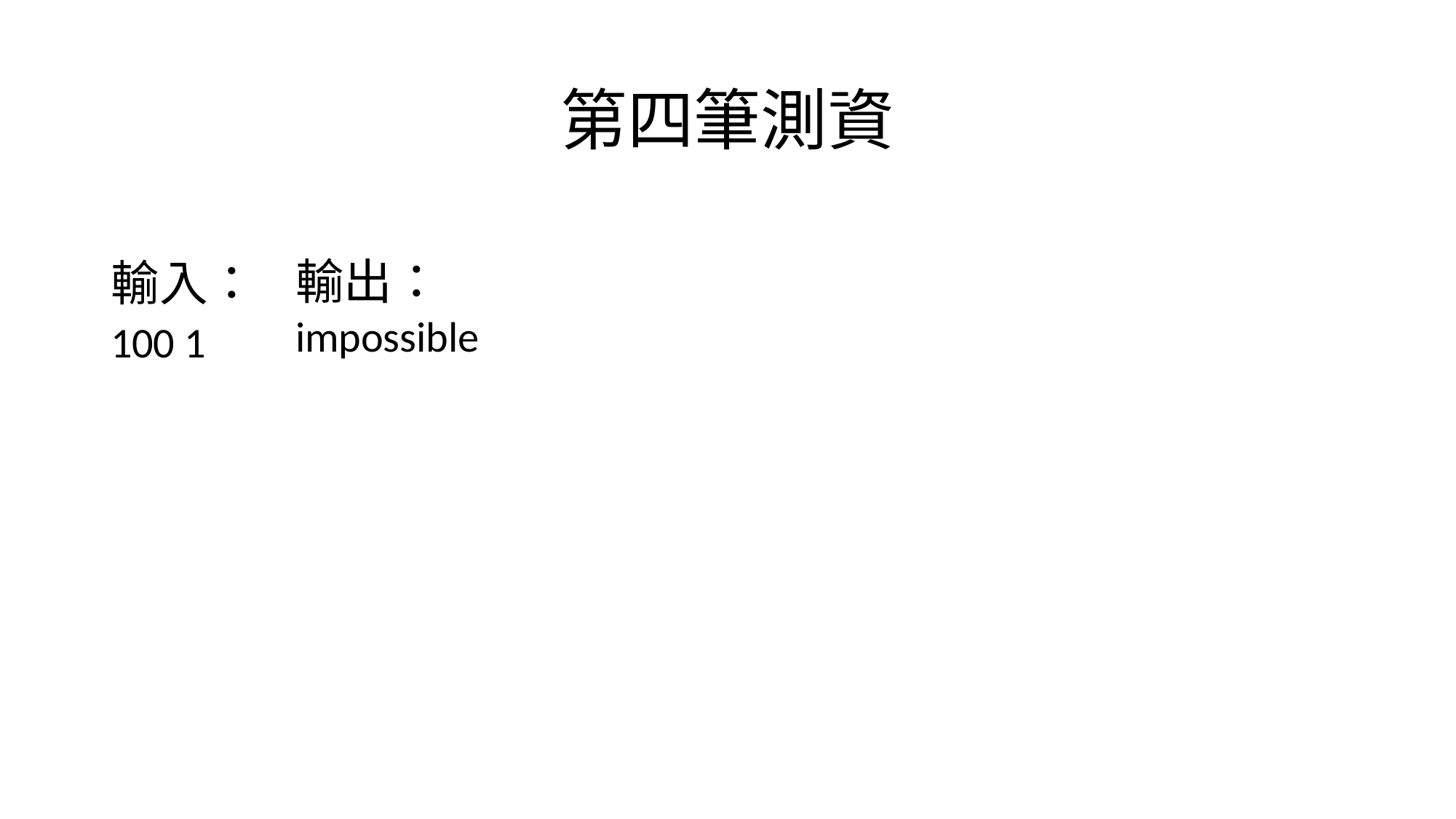

# 第四筆測資
輸出：
impossible

輸入：

100 1